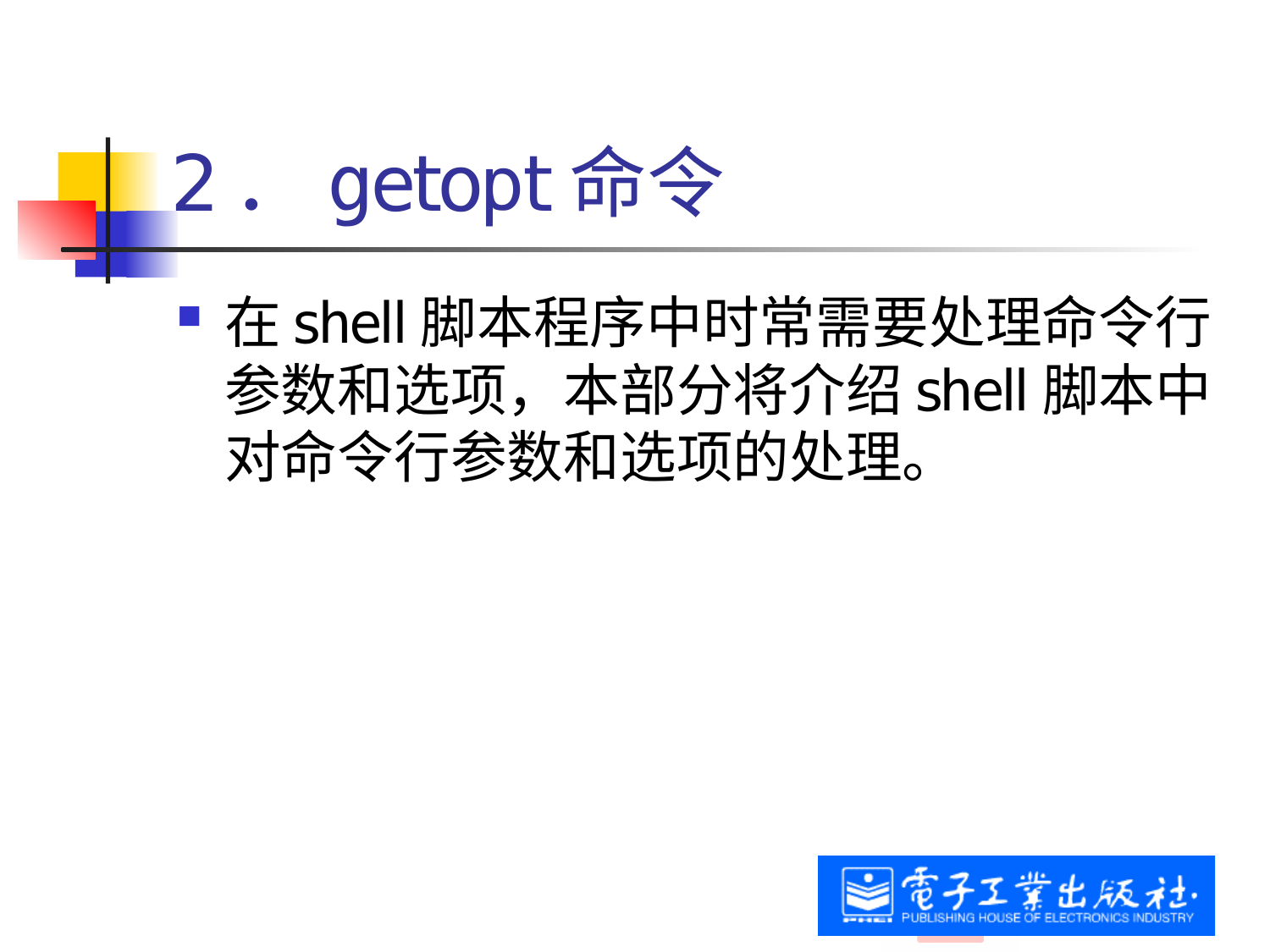

# 2．getopt命令
在shell脚本程序中时常需要处理命令行参数和选项，本部分将介绍shell脚本中对命令行参数和选项的处理。